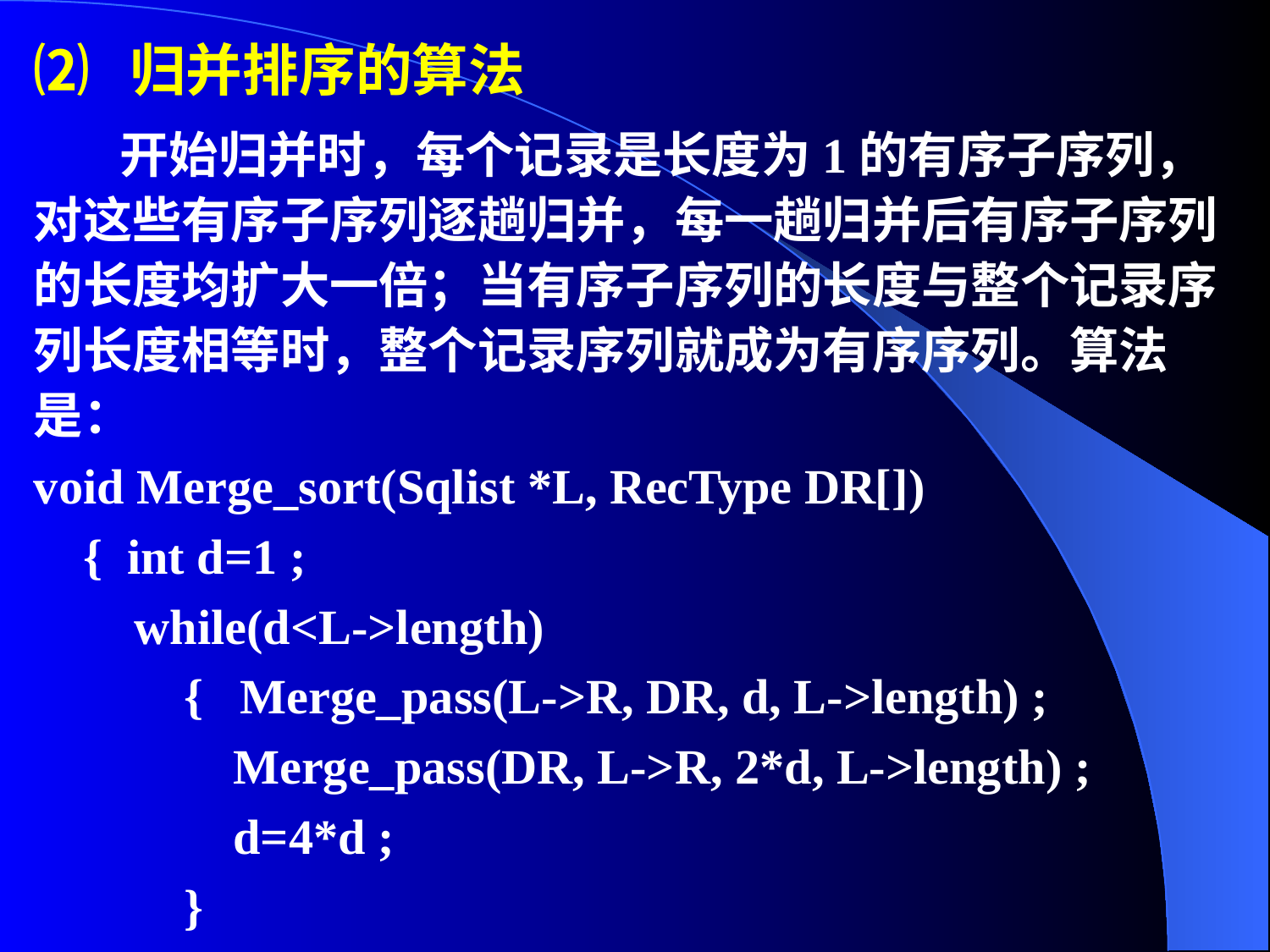

⑵  归并排序的算法
        开始归并时，每个记录是长度为1的有序子序列，对这些有序子序列逐趟归并，每一趟归并后有序子序列的长度均扩大一倍；当有序子序列的长度与整个记录序列长度相等时，整个记录序列就成为有序序列。算法是：
void Merge_sort(Sqlist *L, RecType DR[])
{  int d=1 ;
while(d<L->length)
{   Merge_pass(L->R, DR, d, L->length) ;
Merge_pass(DR, L->R, 2*d, L->length) ;
d=4*d ;
}
}